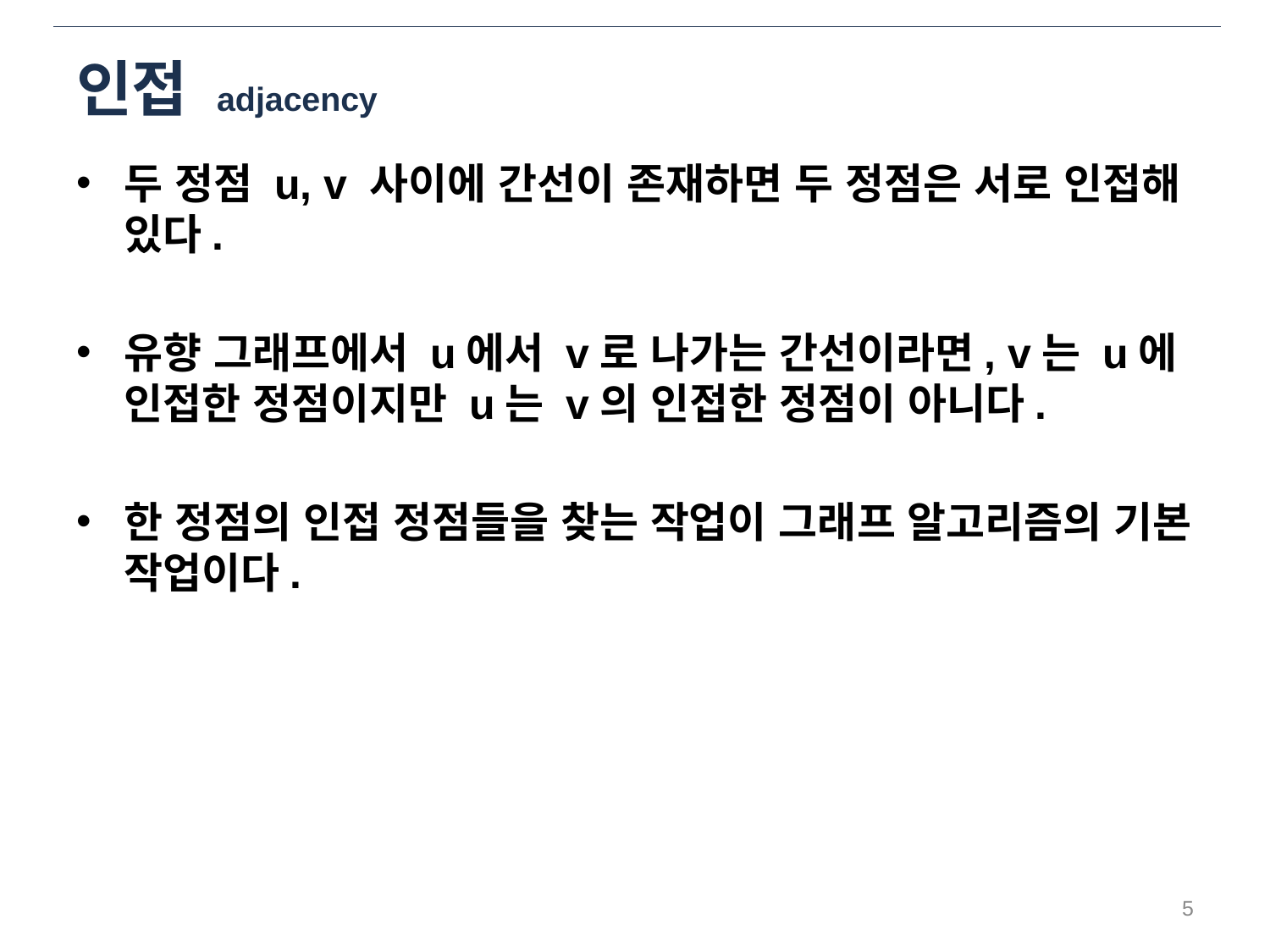

# 인접 adjacency
두 정점 u, v 사이에 간선이 존재하면 두 정점은 서로 인접해 있다.

유향 그래프에서 u에서 v로 나가는 간선이라면, v는 u에 인접한 정점이지만 u는 v의 인접한 정점이 아니다.

한 정점의 인접 정점들을 찾는 작업이 그래프 알고리즘의 기본 작업이다.
5